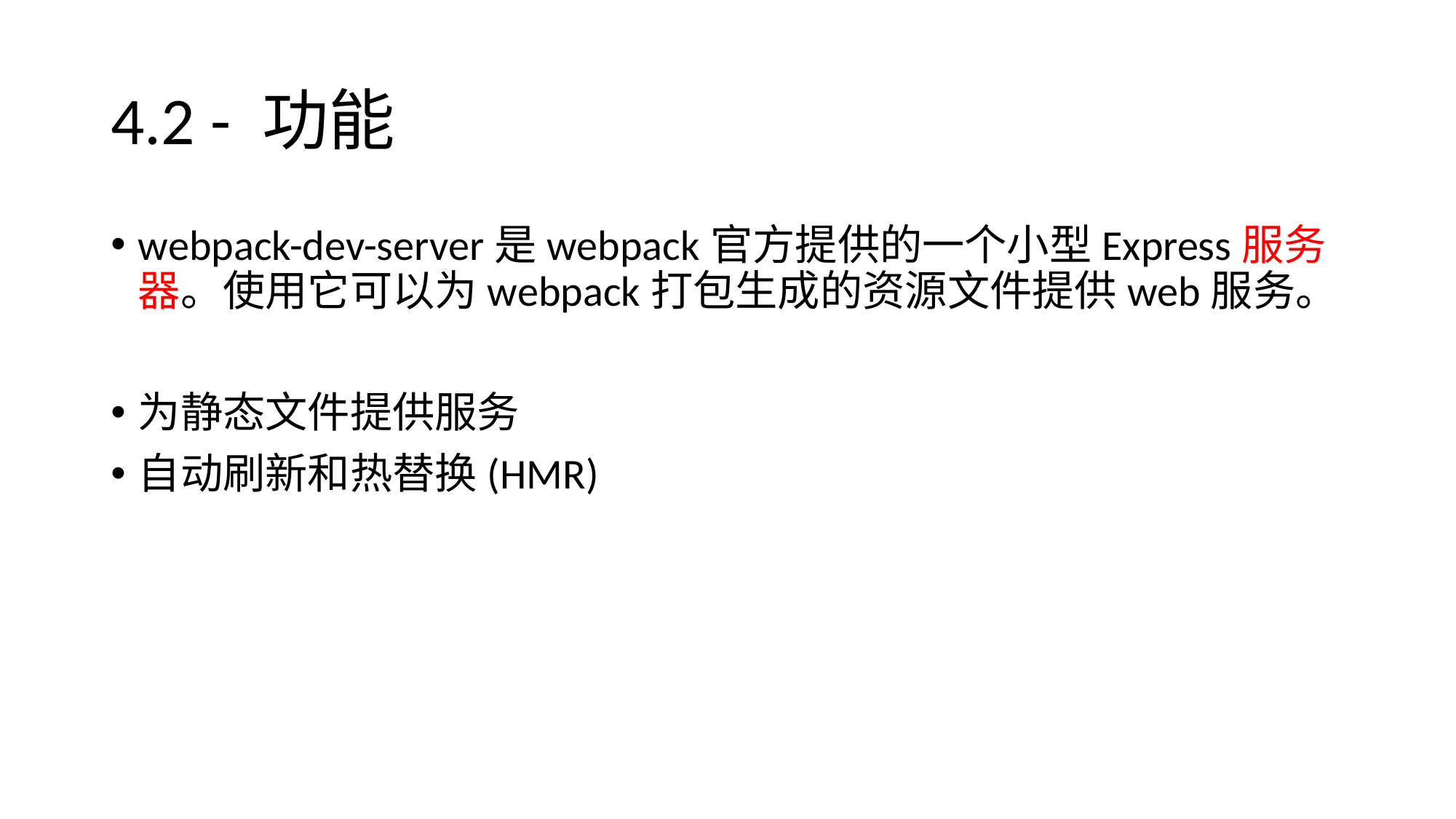

# 4.2 - 功能
webpack-dev-server是webpack官方提供的一个小型Express服务器。使用它可以为webpack打包生成的资源文件提供web服务。

为静态文件提供服务
自动刷新和热替换(HMR)